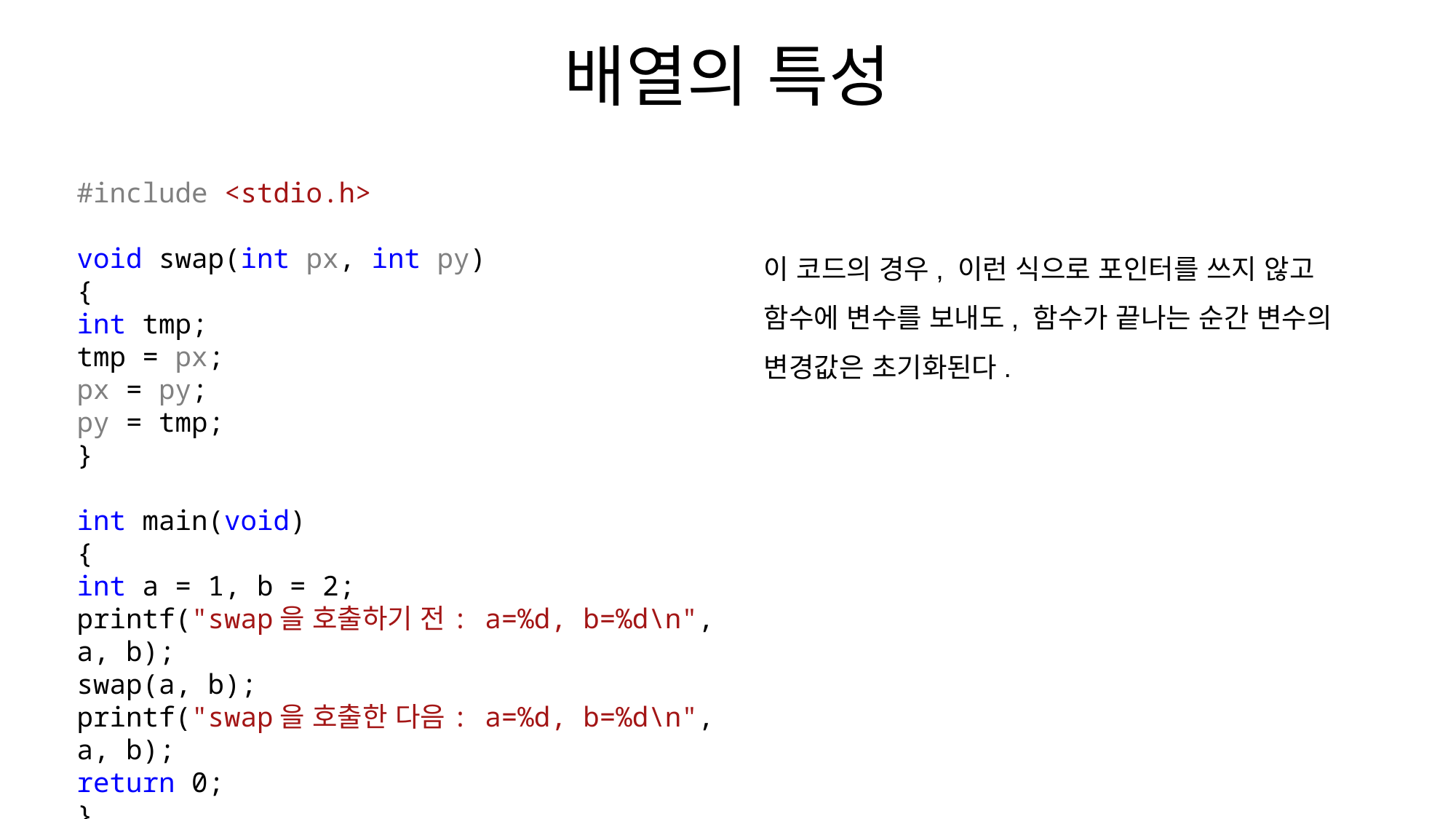

# 배열의 특성
#include <stdio.h>

void swap(int px, int py)
{
int tmp;
tmp = px;
px = py;
py = tmp;
}

int main(void)
{
int a = 1, b = 2;
printf("swap을 호출하기 전: a=%d, b=%d\n", a, b);
swap(a, b);
printf("swap을 호출한 다음: a=%d, b=%d\n", a, b);
return 0;
}
이 코드의 경우, 이런 식으로 포인터를 쓰지 않고 함수에 변수를 보내도, 함수가 끝나는 순간 변수의 변경값은 초기화된다.